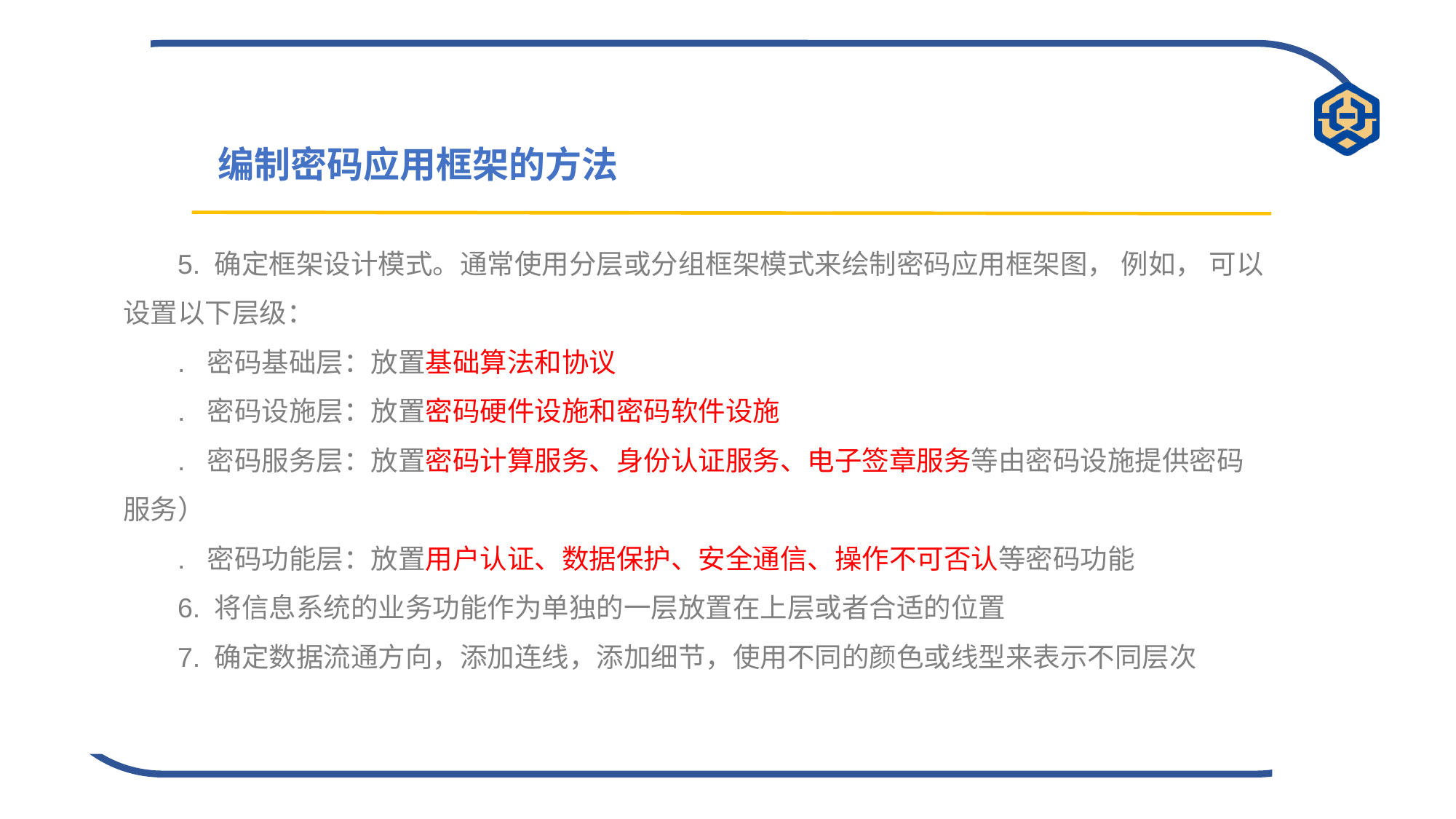

编制密码应用框架的方法
5. 确定框架设计模式。通常使用分层或分组框架模式来绘制密码应用框架图， 例如， 可以设置以下层级：
.  密码基础层：放置基础算法和协议
.  密码设施层：放置密码硬件设施和密码软件设施
.  密码服务层：放置密码计算服务、身份认证服务、电子签章服务等由密码设施提供密码服务）
.  密码功能层：放置用户认证、数据保护、安全通信、操作不可否认等密码功能
6. 将信息系统的业务功能作为单独的一层放置在上层或者合适的位置
7. 确定数据流通方向，添加连线，添加细节，使用不同的颜色或线型来表示不同层次